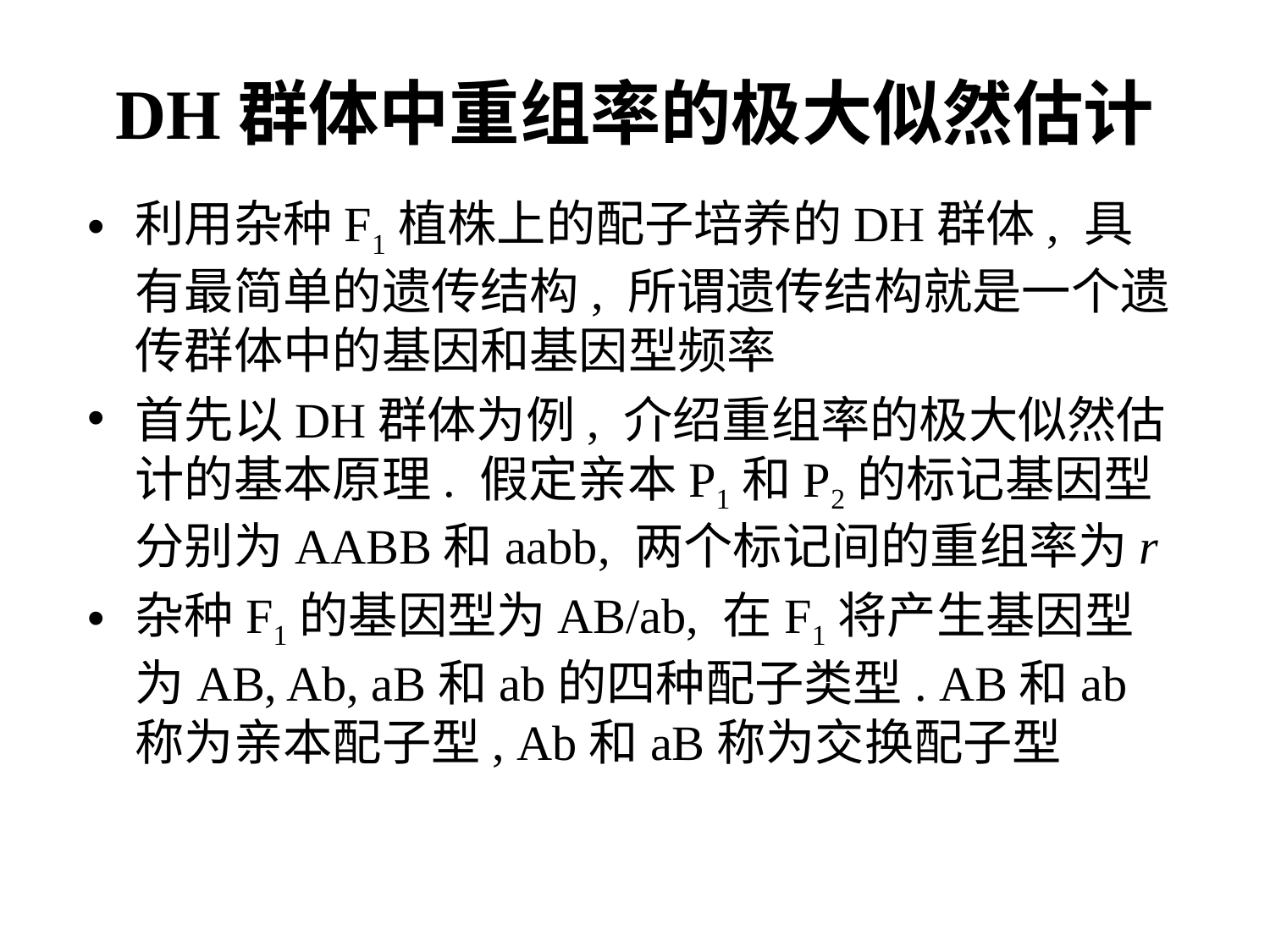

# DH群体中重组率的极大似然估计
利用杂种F1植株上的配子培养的DH群体, 具有最简单的遗传结构, 所谓遗传结构就是一个遗传群体中的基因和基因型频率
首先以DH群体为例, 介绍重组率的极大似然估计的基本原理. 假定亲本P1和P2的标记基因型分别为AABB和aabb, 两个标记间的重组率为r
杂种F1的基因型为AB/ab, 在F1将产生基因型为AB, Ab, aB和ab的四种配子类型. AB和ab称为亲本配子型, Ab和aB称为交换配子型